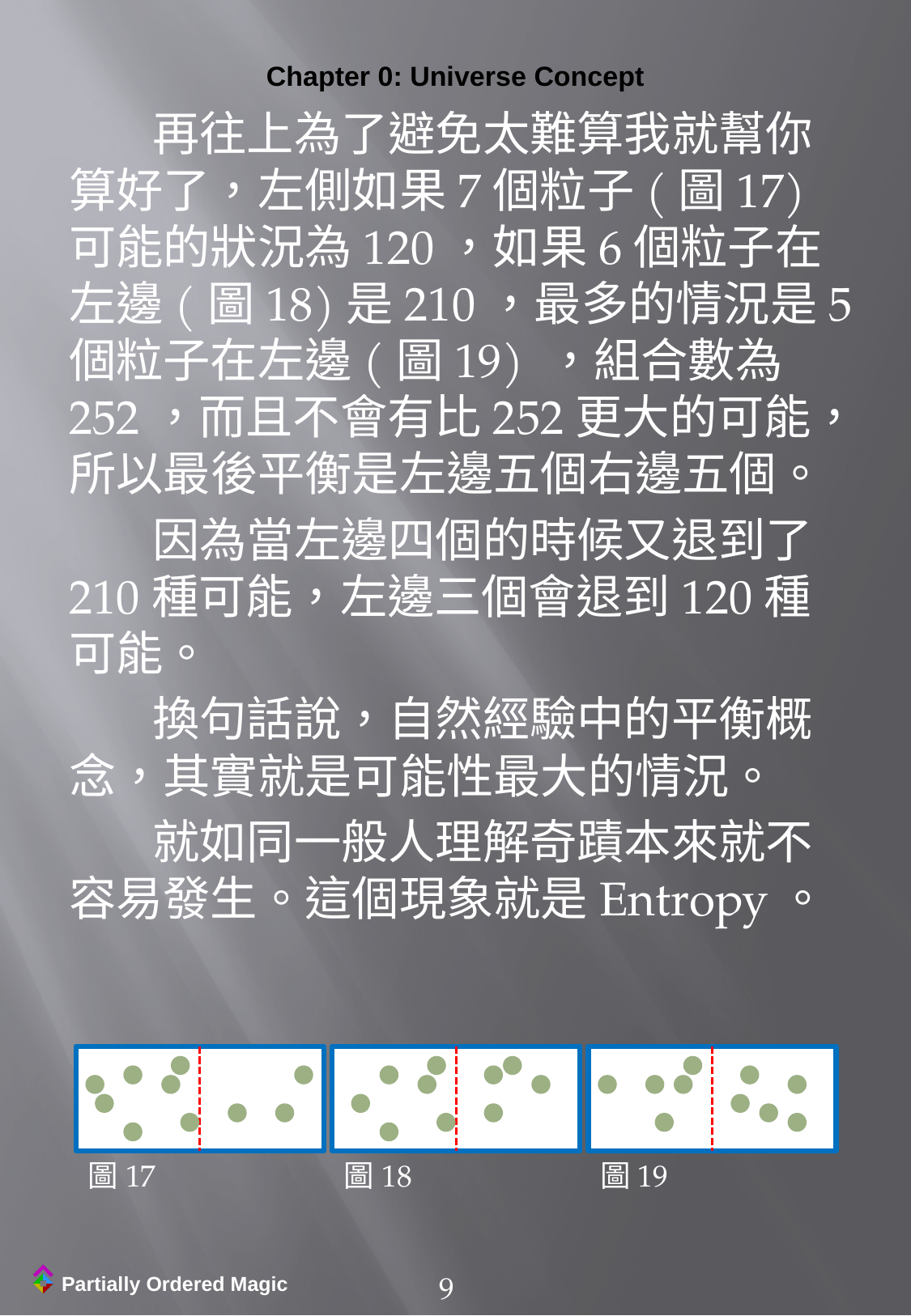

# Chapter 0: Universe Concept
再往上為了避免太難算我就幫你算好了，左側如果7個粒子(圖17)可能的狀況為120，如果6個粒子在左邊(圖18)是210，最多的情況是5個粒子在左邊(圖19) ，組合數為252，而且不會有比252更大的可能，所以最後平衡是左邊五個右邊五個。
因為當左邊四個的時候又退到了210種可能，左邊三個會退到120種可能。
換句話說，自然經驗中的平衡概念，其實就是可能性最大的情況。
就如同一般人理解奇蹟本來就不容易發生。這個現象就是Entropy。

圖17

圖18

圖19